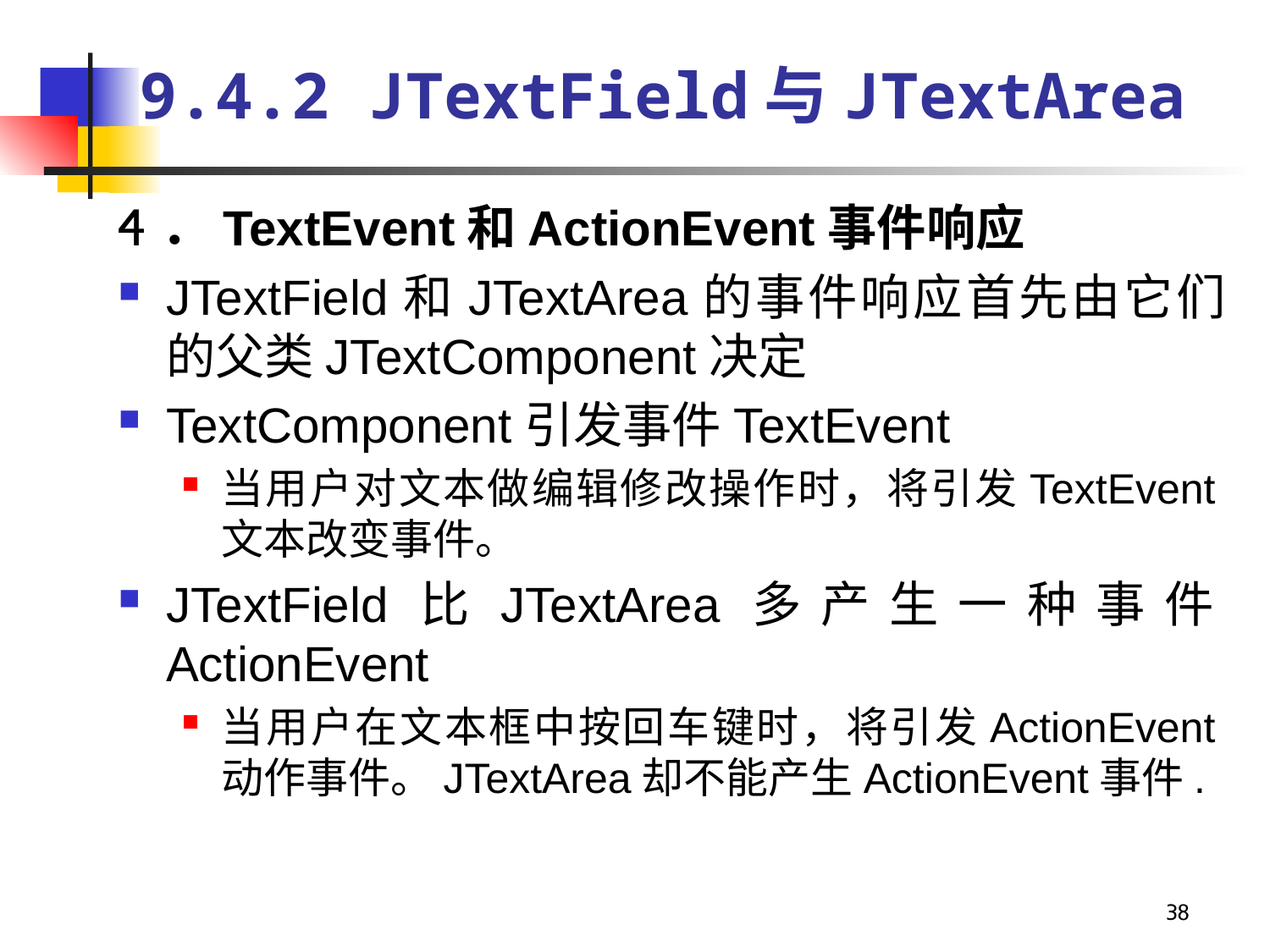

# 9.4.2 JTextField与JTextArea
4．TextEvent和ActionEvent事件响应
JTextField和JTextArea的事件响应首先由它们的父类JTextComponent决定
TextComponent引发事件TextEvent
当用户对文本做编辑修改操作时，将引发TextEvent文本改变事件。
JTextField比JTextArea多产生一种事件ActionEvent
当用户在文本框中按回车键时，将引发ActionEvent动作事件。JTextArea却不能产生ActionEvent事件.